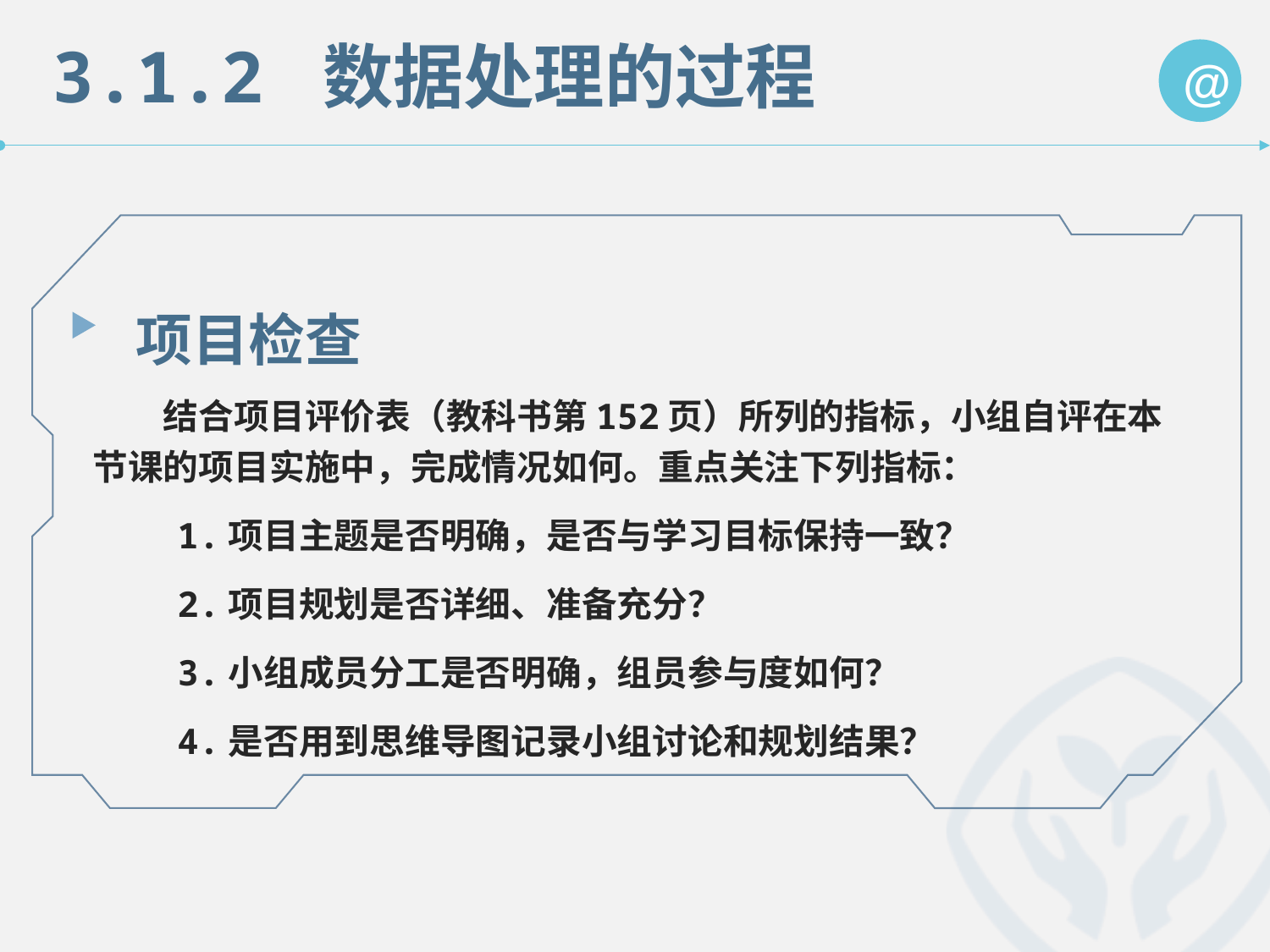

3.1.2 数据处理的过程
@

项目检查

　　结合项目评价表（教科书第152页）所列的指标，小组自评在本节课的项目实施中，完成情况如何。重点关注下列指标：
    1.项目主题是否明确，是否与学习目标保持一致？
    2.项目规划是否详细、准备充分？
    3.小组成员分工是否明确，组员参与度如何？
    4.是否用到思维导图记录小组讨论和规划结果？